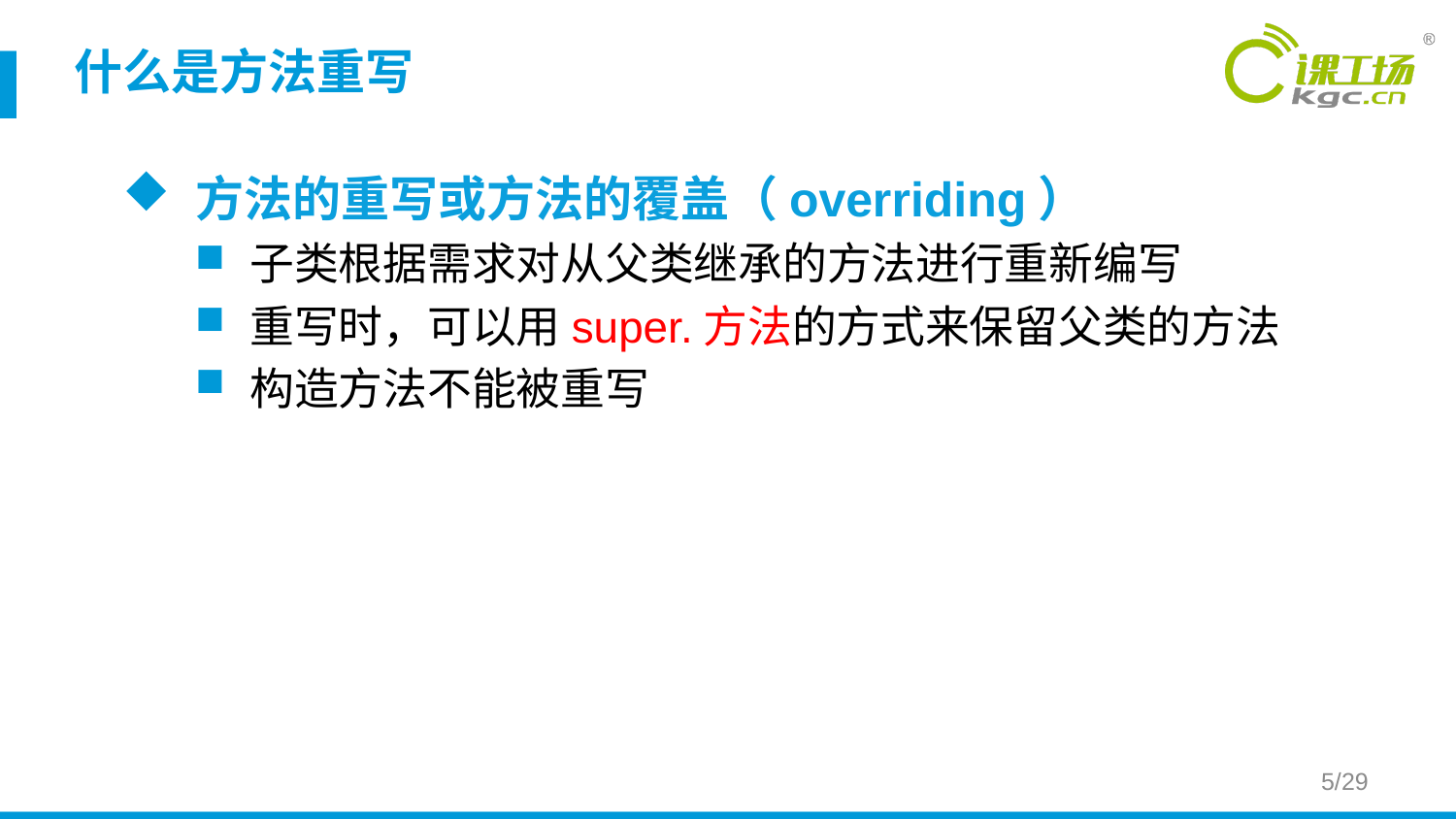

什么是方法重写
方法的重写或方法的覆盖（overriding）
子类根据需求对从父类继承的方法进行重新编写
重写时，可以用super.方法的方式来保留父类的方法
构造方法不能被重写

5/29